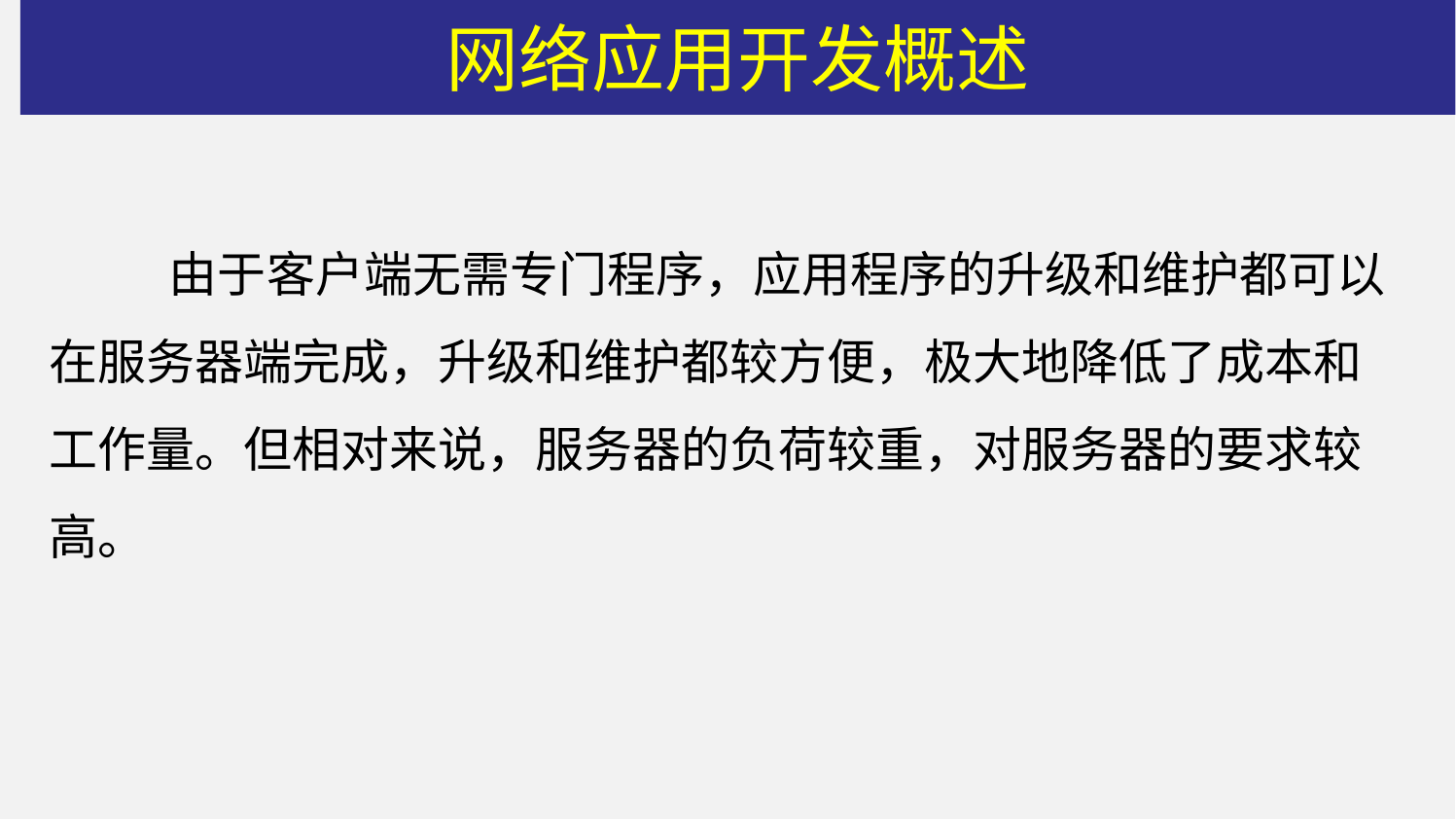

# 网络应用开发概述
        由于客户端无需专门程序，应用程序的升级和维护都可以在服务器端完成，升级和维护都较方便，极大地降低了成本和工作量。但相对来说，服务器的负荷较重，对服务器的要求较高。